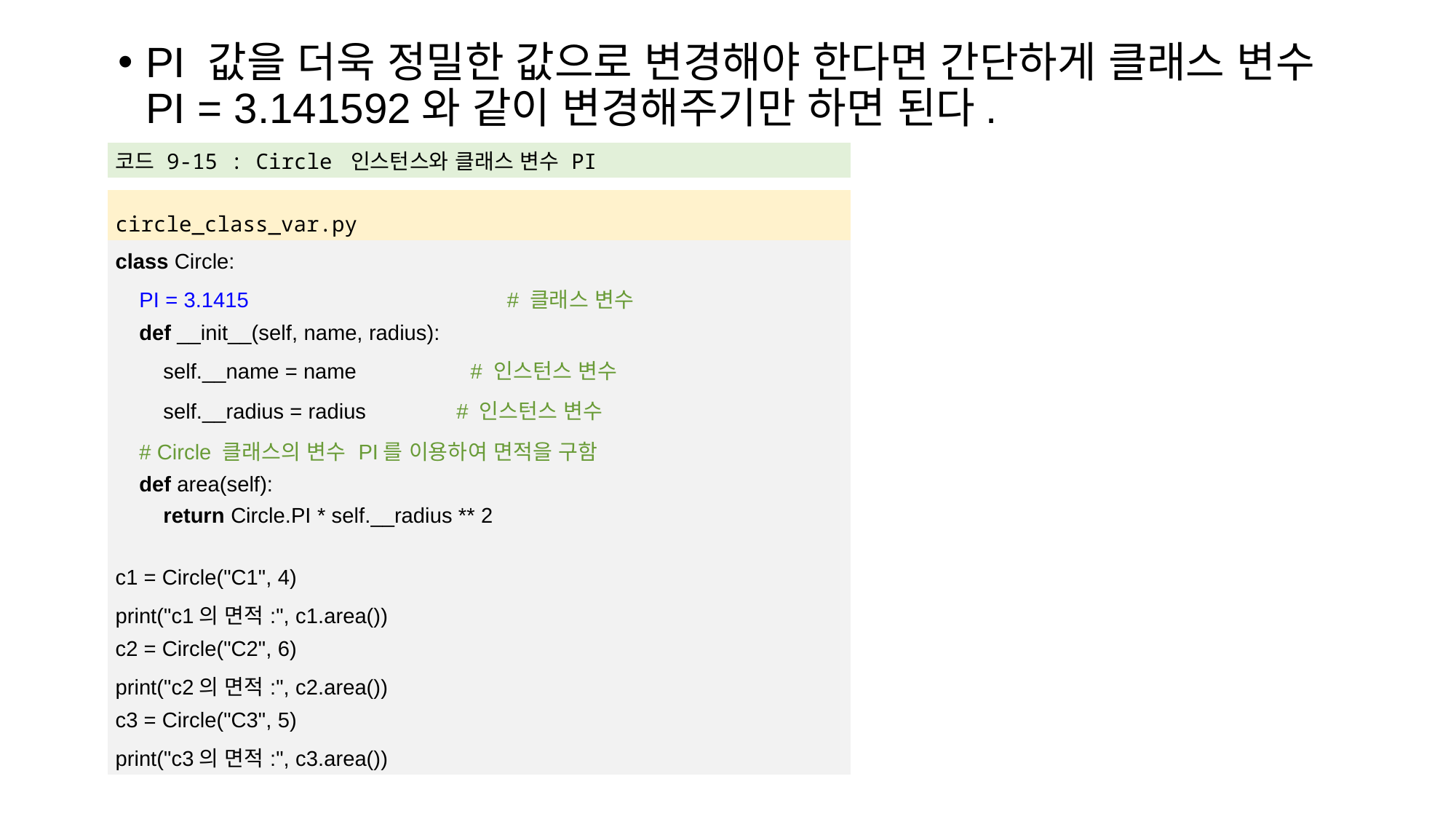

PI 값을 더욱 정밀한 값으로 변경해야 한다면 간단하게 클래스 변수 PI = 3.141592와 같이 변경해주기만 하면 된다.
| 코드 9-15 : Circle 인스턴스와 클래스 변수 PI |
| --- |
|  |
| circle\_class\_var.py |
| class Circle: PI = 3.1415 # 클래스 변수 def \_\_init\_\_(self, name, radius): self.\_\_name = name # 인스턴스 변수 self.\_\_radius = radius # 인스턴스 변수 # Circle 클래스의 변수 PI를 이용하여 면적을 구함 def area(self): return Circle.PI \* self.\_\_radius \*\* 2 c1 = Circle("C1", 4) print("c1의 면적:", c1.area()) c2 = Circle("C2", 6) print("c2의 면적:", c2.area()) c3 = Circle("C3", 5) print("c3의 면적:", c3.area()) |